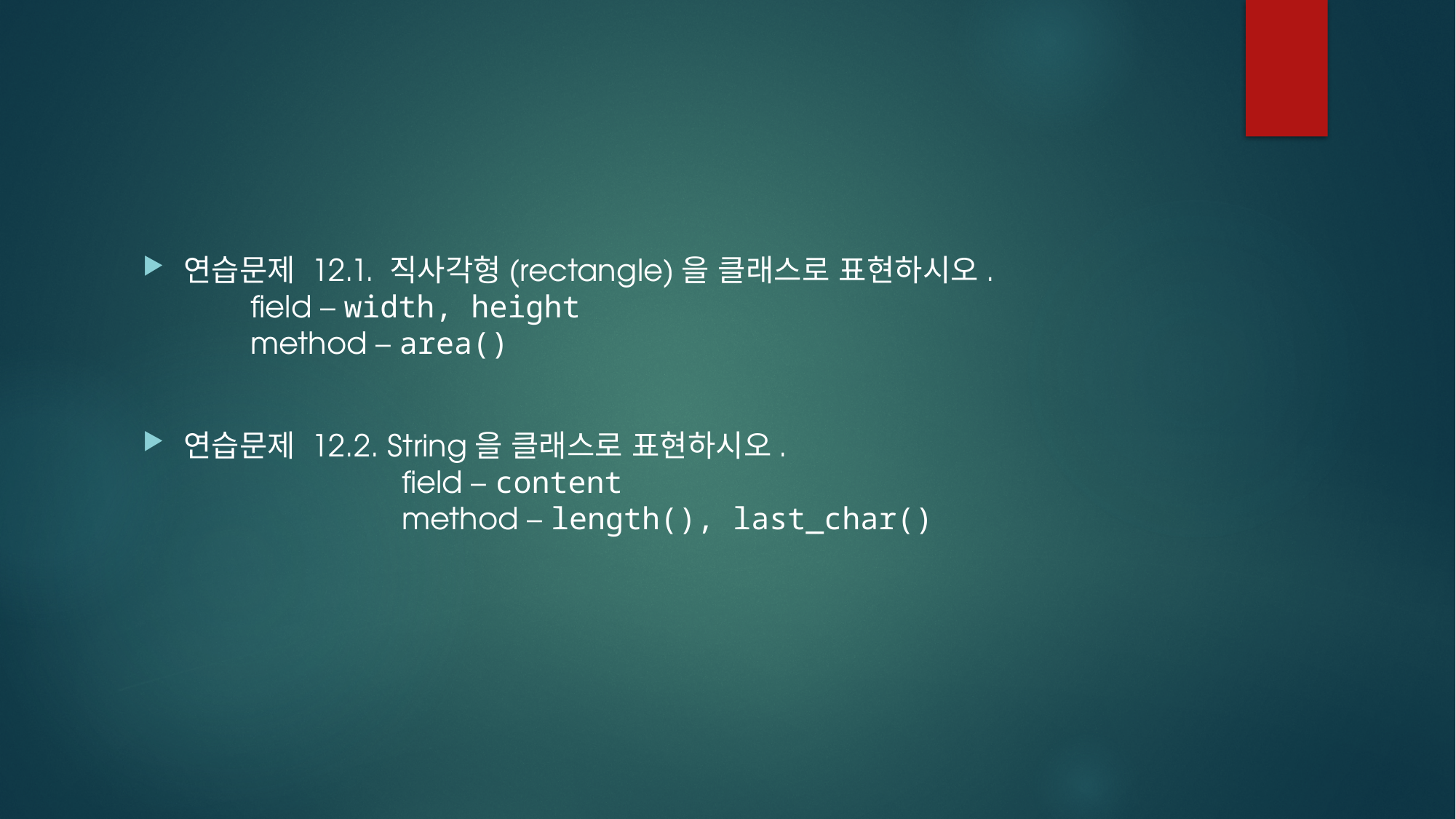

#
연습문제 12.1. 직사각형(rectangle)을 클래스로 표현하시오.
        field – width, height
        method – area()

연습문제 12.2. String을 클래스로 표현하시오.
		field – content
		method – length(), last_char()